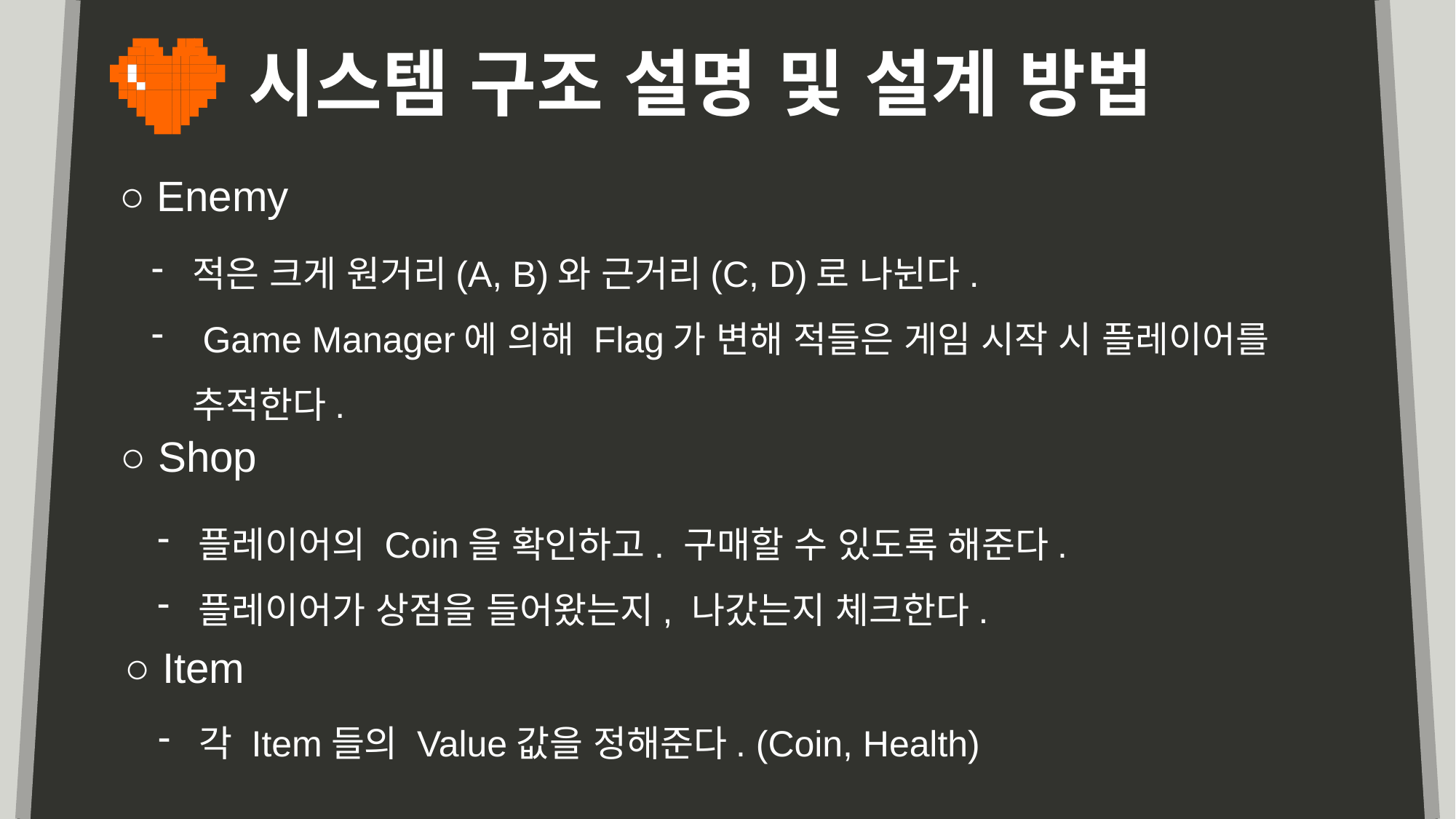

시스템 구조 설명 및 설계 방법

○ Enemy
적은 크게 원거리(A, B)와 근거리(C, D)로 나뉜다.
 Game Manager에 의해 Flag가 변해 적들은 게임 시작 시 플레이어를 추적한다.
○ Shop
플레이어의 Coin을 확인하고. 구매할 수 있도록 해준다.
플레이어가 상점을 들어왔는지, 나갔는지 체크한다.
○ Item
각 Item들의 Value값을 정해준다. (Coin, Health)